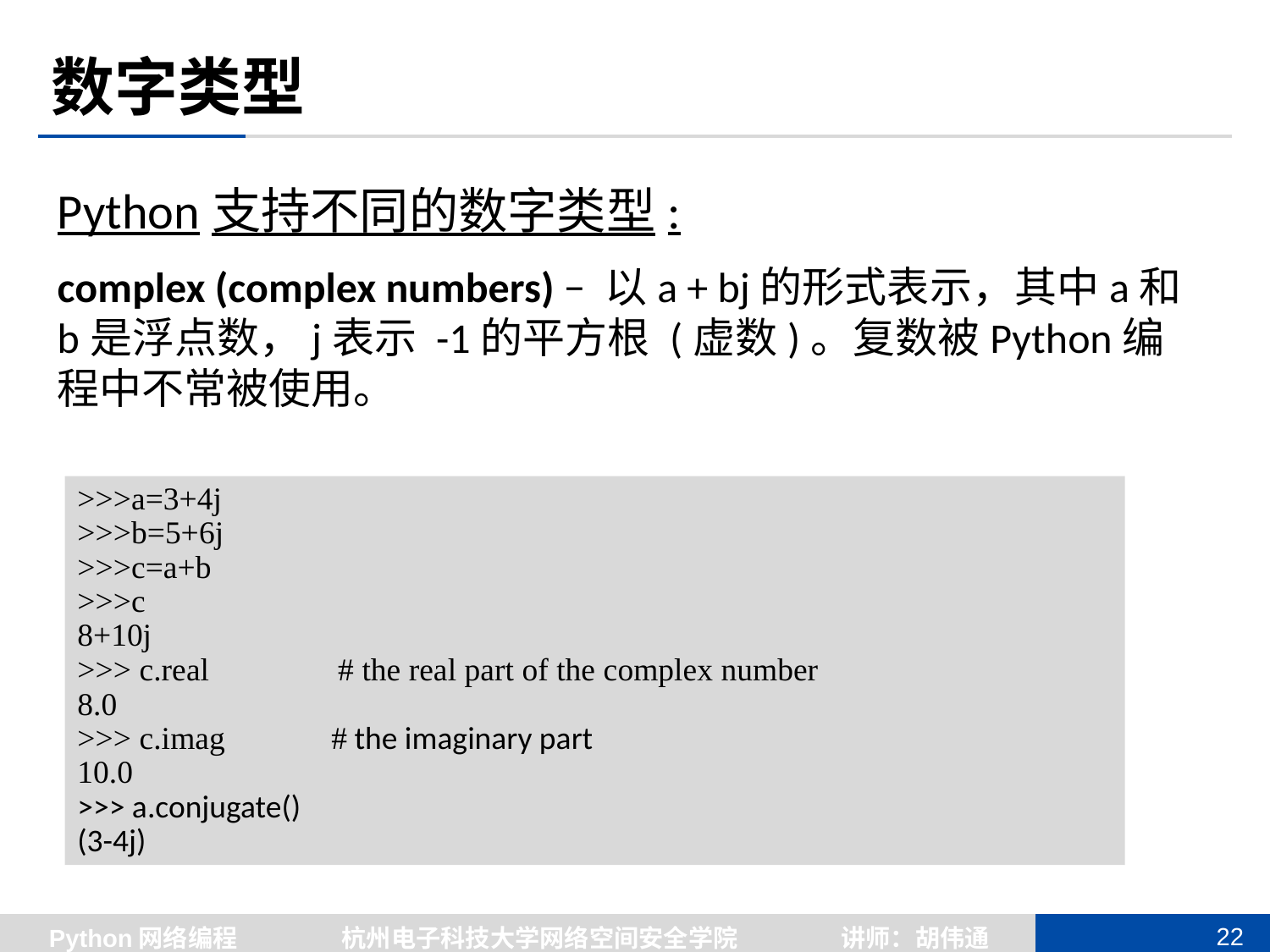

# 数字类型
Python支持不同的数字类型:
complex (complex numbers) − 以a + bj的形式表示，其中a和b是浮点数，j表示 -1的平方根 (虚数)。复数被Python编程中不常被使用。
>>>a=3+4j
>>>b=5+6j
>>>c=a+b
>>>c
8+10j
>>> c.real                # the real part of the complex number
8.0
>>> c.imag	# the imaginary part
10.0
>>> a.conjugate()
(3-4j)